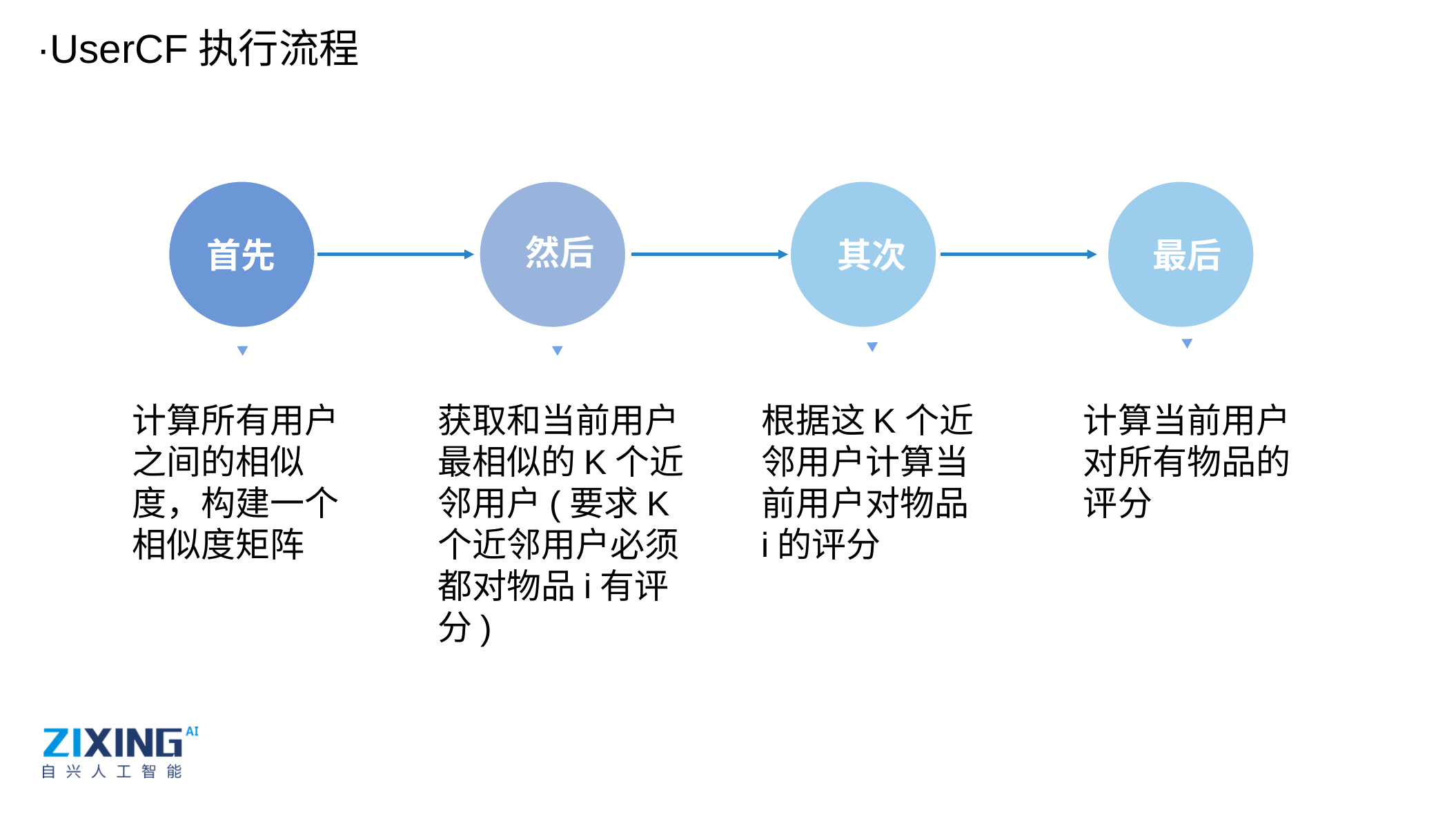

·UserCF执行流程

然后
首先
其次
最后

计算当前用户对所有物品的评分
计算所有用户之间的相似度，构建一个相似度矩阵
获取和当前用户最相似的K个近邻用户(要求K个近邻用户必须都对物品i有评分)
根据这K个近邻用户计算当前用户对物品i的评分